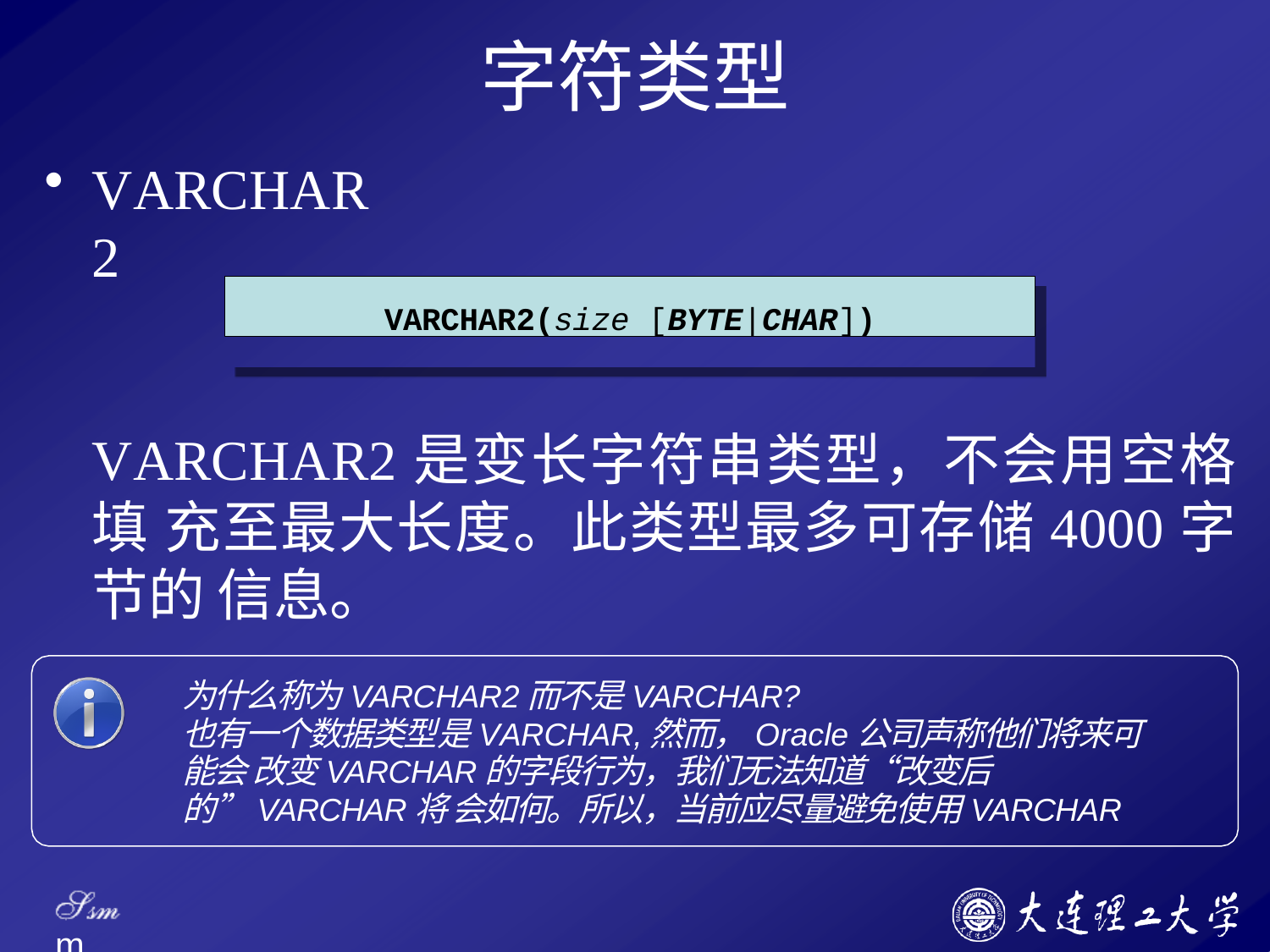

# 字符类型
VARCHAR2
VARCHAR2(size [BYTE|CHAR])

VARCHAR2是变长字符串类型，不会用空格填 充至最大长度。此类型最多可存储4000字节的 信息。

为什么称为VARCHAR2而不是VARCHAR?
也有一个数据类型是VARCHAR,然而，Oracle公司声称他们将来可能会 改变VARCHAR的字段行为，我们无法知道“改变后的”VARCHAR将 会如何。所以，当前应尽量避免使用VARCHAR

Ssm